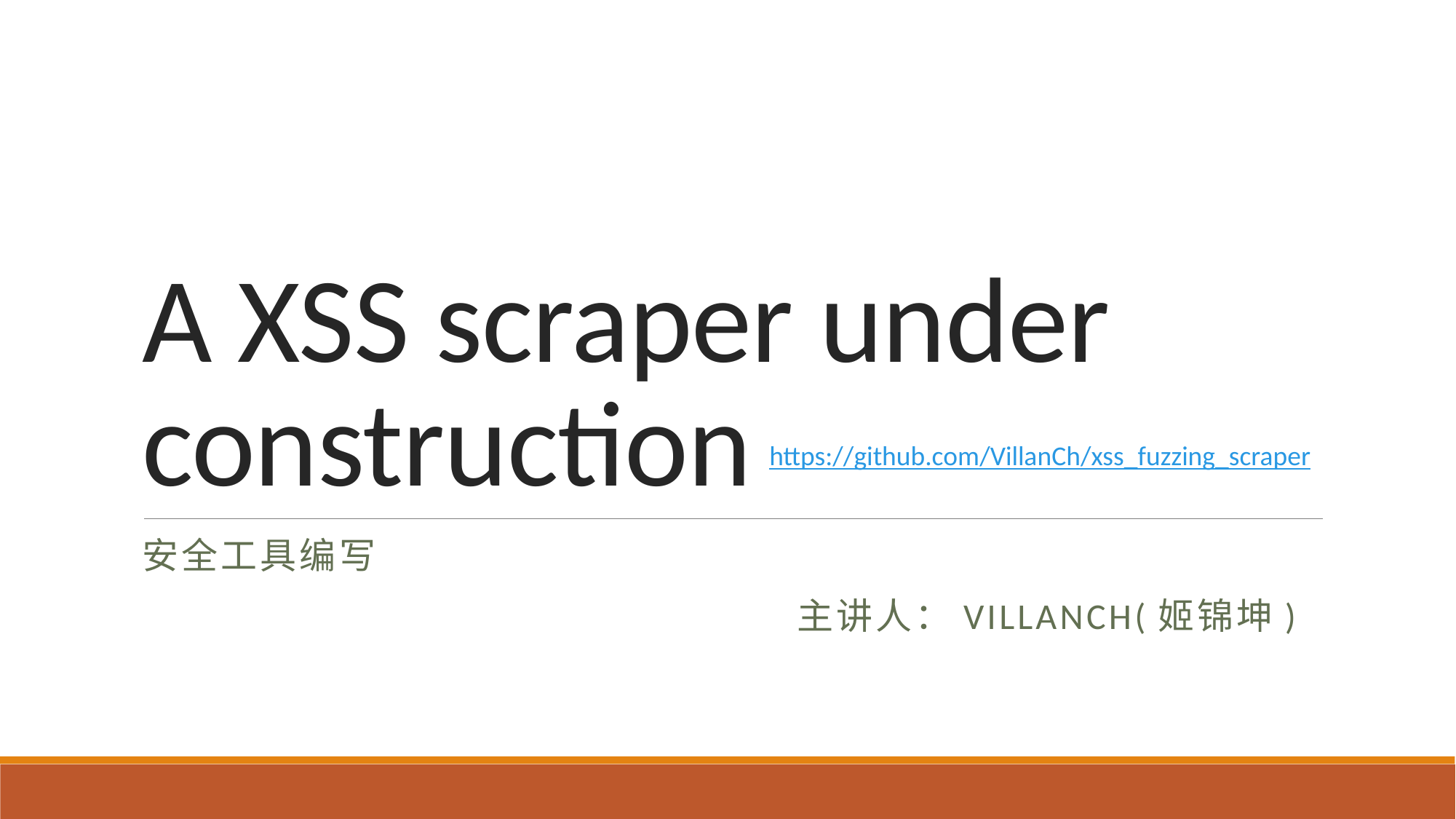

# A XSS scraper under construction
https://github.com/VillanCh/xss_fuzzing_scraper

安全工具编写
   						主讲人：villanch(姬锦坤)